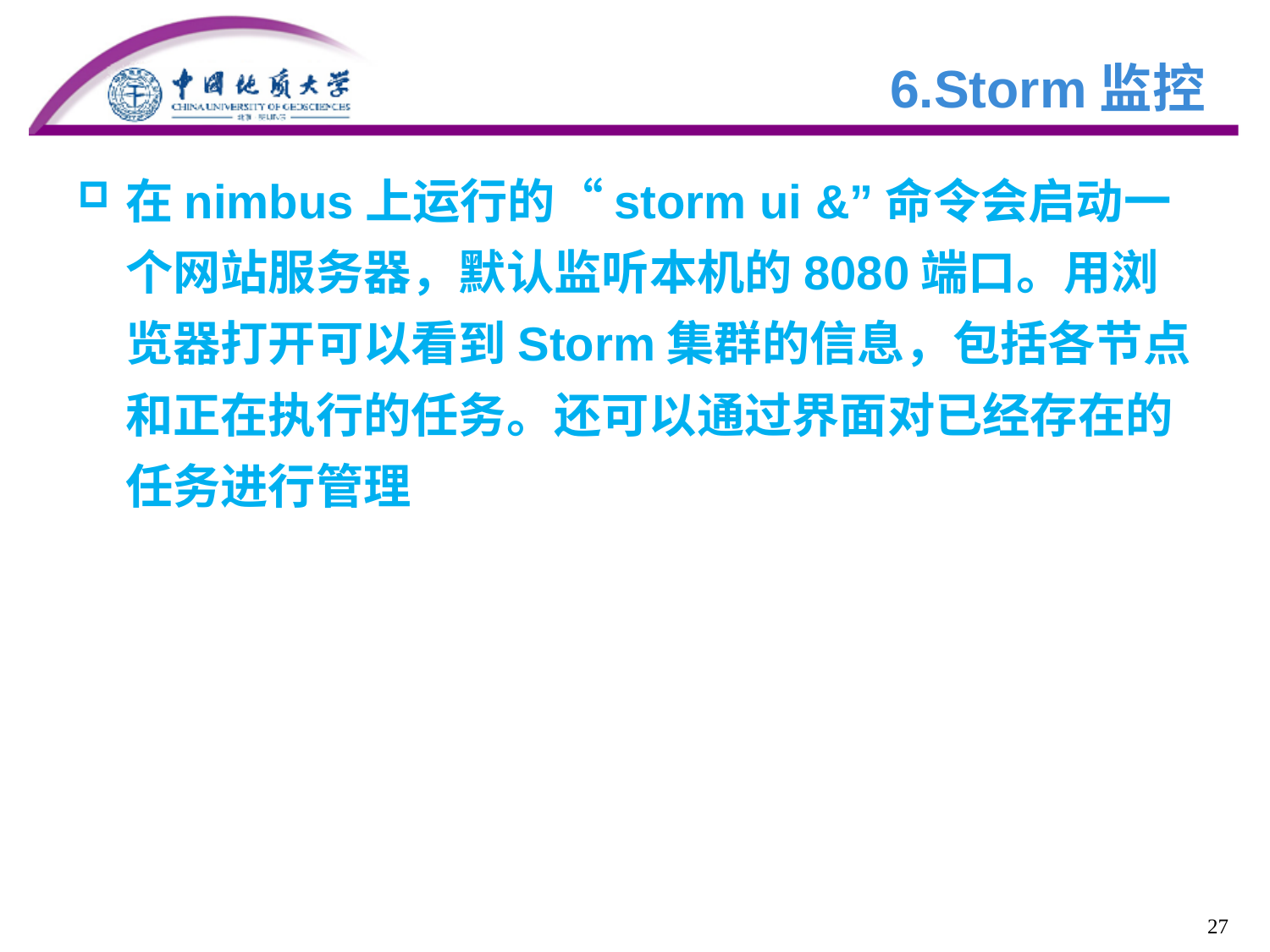

# 6.Storm监控
在nimbus上运行的“storm ui &”命令会启动一个网站服务器，默认监听本机的8080端口。用浏览器打开可以看到Storm集群的信息，包括各节点和正在执行的任务。还可以通过界面对已经存在的任务进行管理